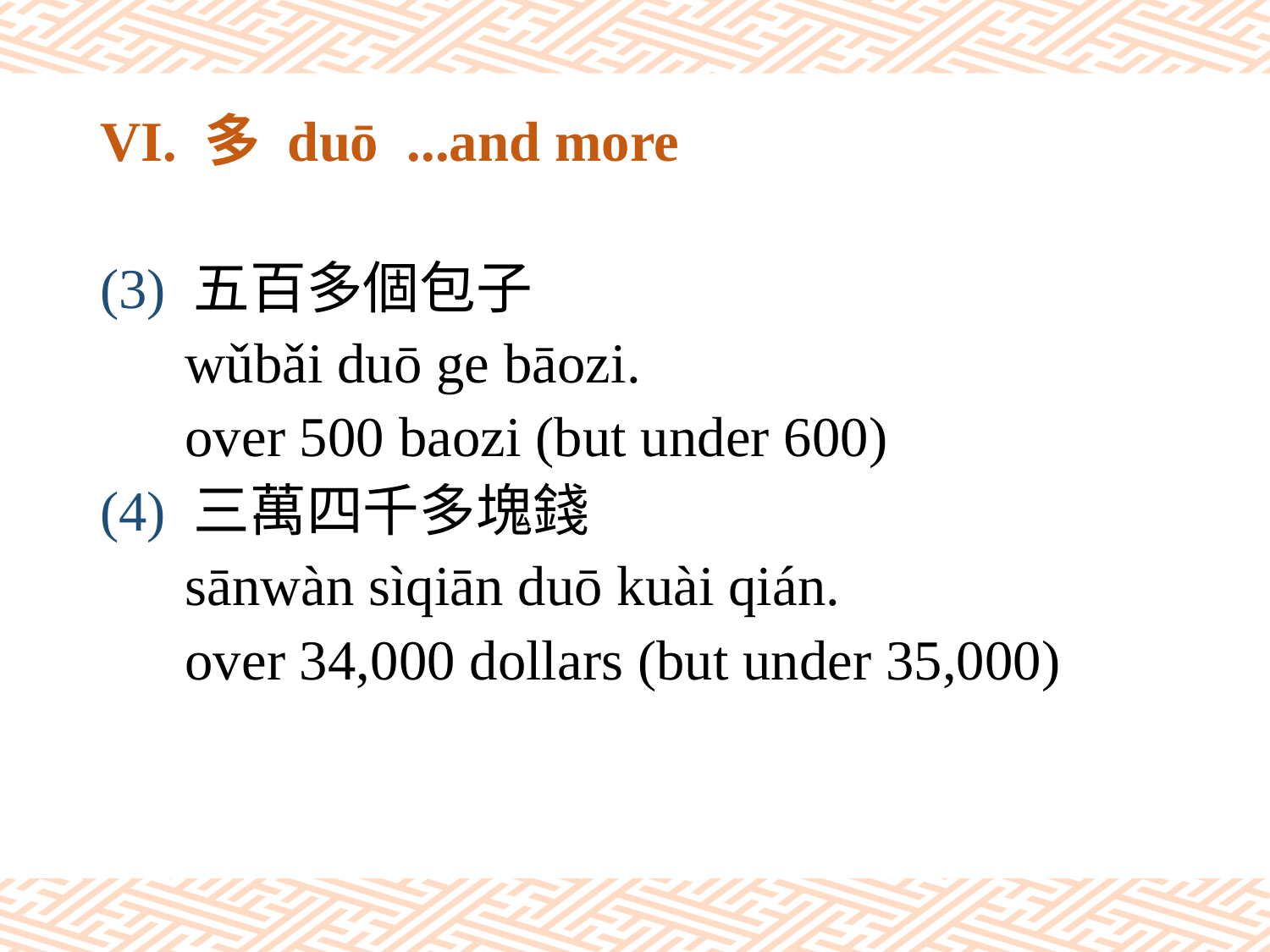

# VI. 多 duō  ...and more
(3) 五百多個包子
      wǔbǎi duō ge bāozi.
      over 500 baozi (but under 600)
(4) 三萬四千多塊錢
      sānwàn sìqiān duō kuài qián.
      over 34,000 dollars (but under 35,000)